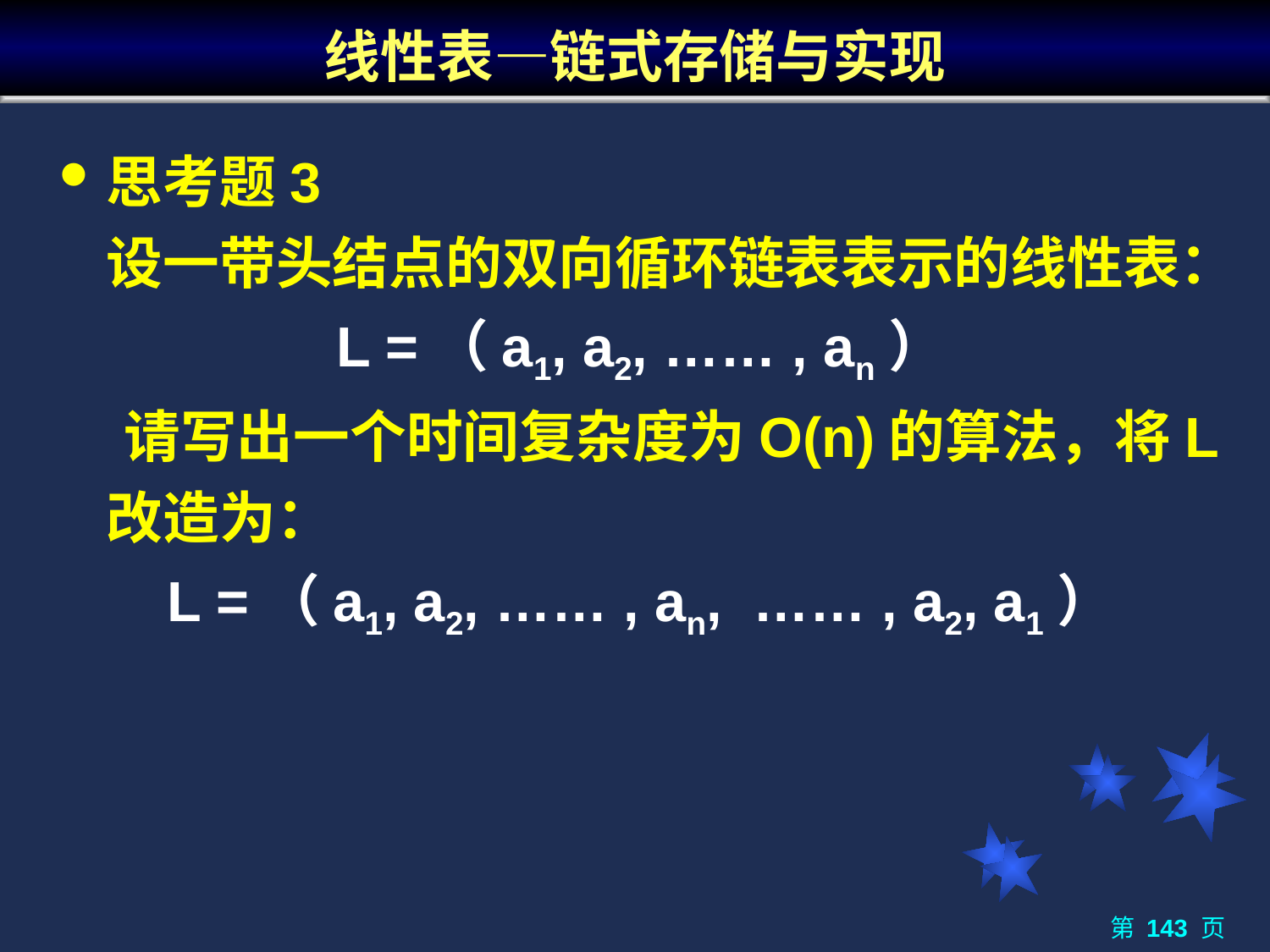

# 线性表—链式存储与实现
思考题3
	设一带头结点的双向循环链表表示的线性表：
L =（a1, a2, …… , an）
    请写出一个时间复杂度为O(n)的算法，将L改造为：
L =（a1, a2, …… , an,  …… , a2, a1）
第 143 页